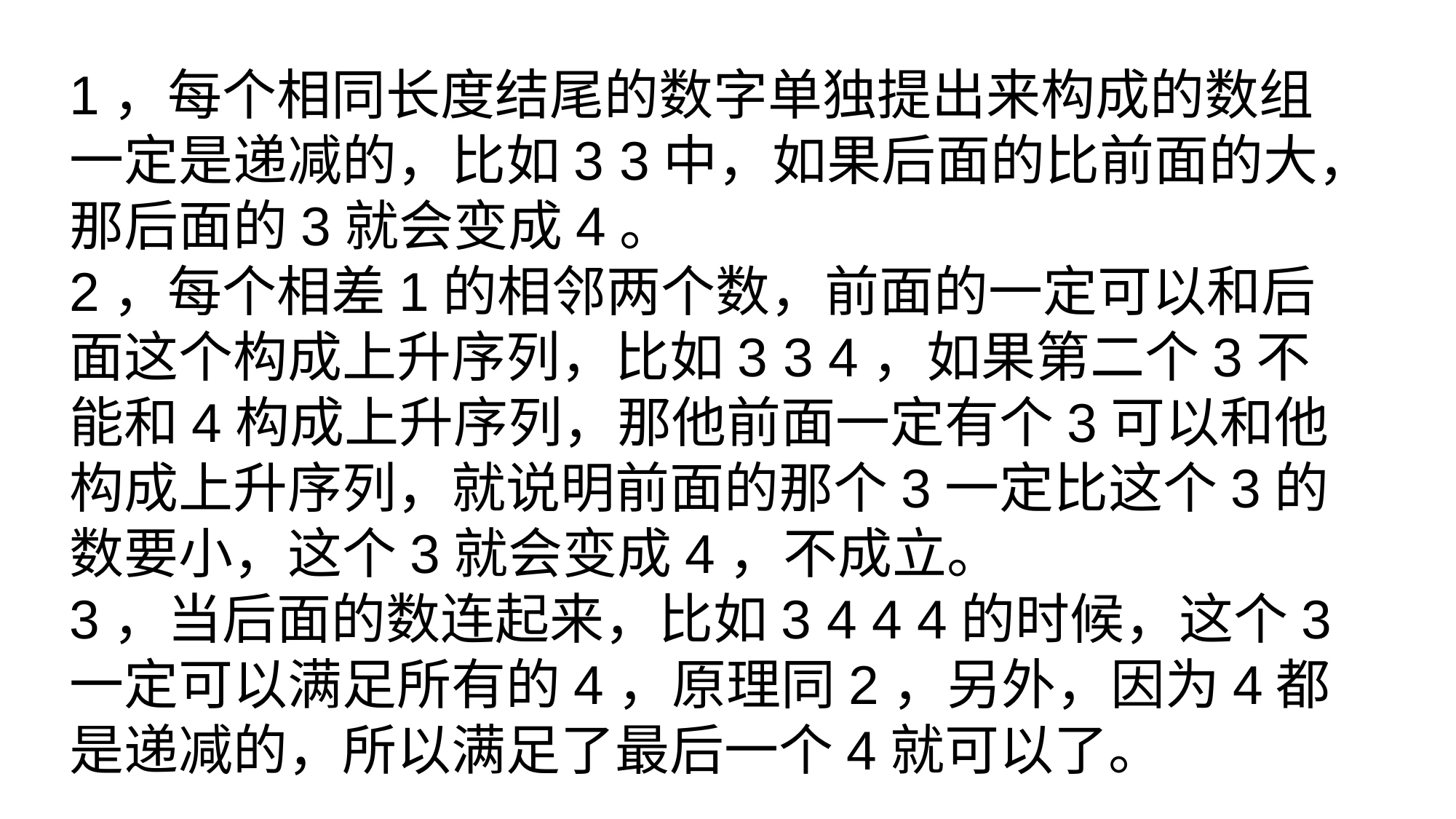

1，每个相同长度结尾的数字单独提出来构成的数组一定是递减的，比如3 3中，如果后面的比前面的大，那后面的3就会变成4。
2，每个相差1的相邻两个数，前面的一定可以和后面这个构成上升序列，比如3 3 4，如果第二个3不能和4构成上升序列，那他前面一定有个3可以和他构成上升序列，就说明前面的那个3一定比这个3的数要小，这个3就会变成4，不成立。
3，当后面的数连起来，比如3 4 4 4的时候，这个3一定可以满足所有的4，原理同2，另外，因为4都是递减的，所以满足了最后一个4就可以了。